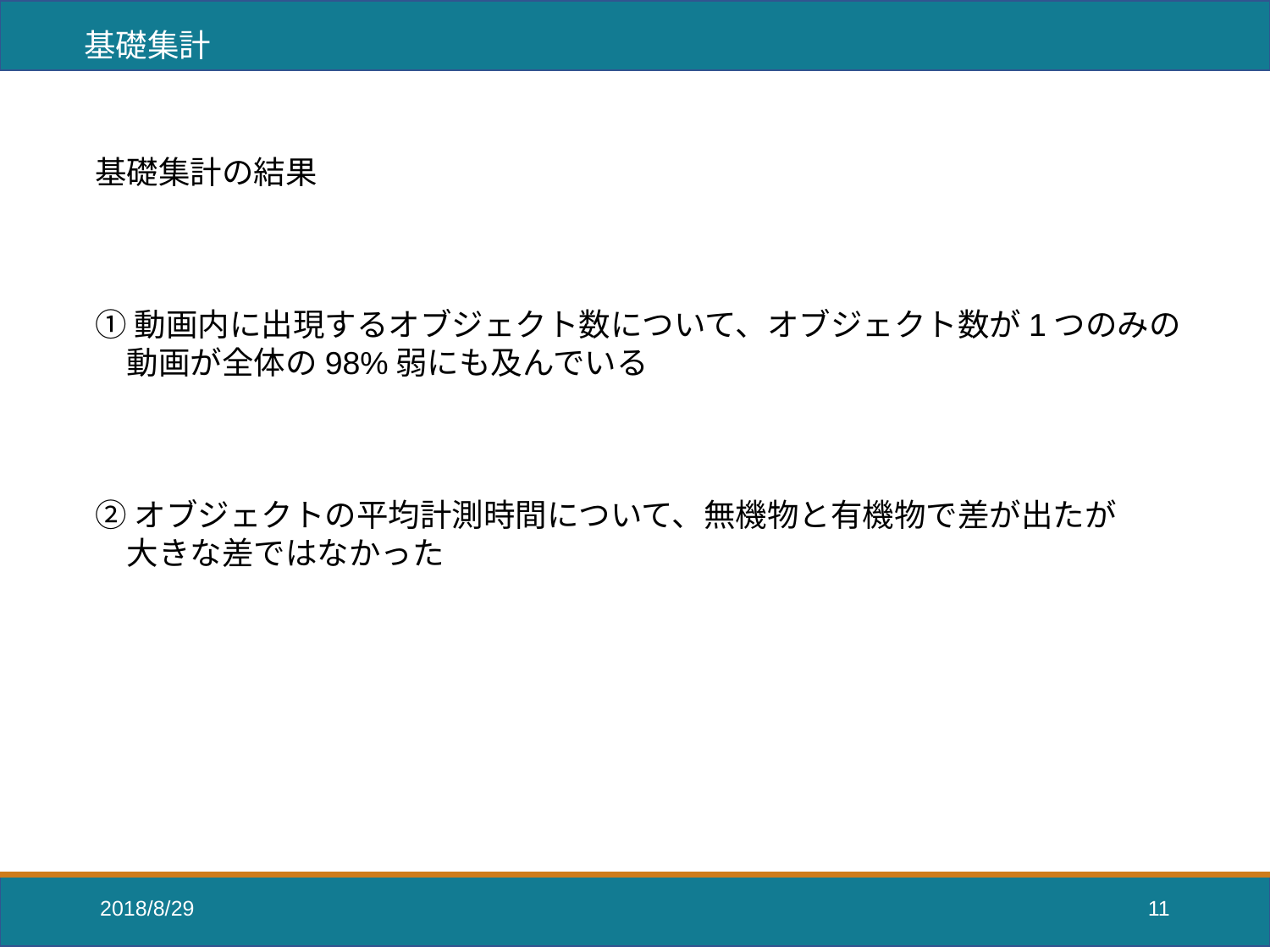

基礎集計
基礎集計の結果

①動画内に出現するオブジェクト数について、オブジェクト数が1つのみの
　動画が全体の98%弱にも及んでいる

②オブジェクトの平均計測時間について、無機物と有機物で差が出たが
　大きな差ではなかった
2018/8/29
11